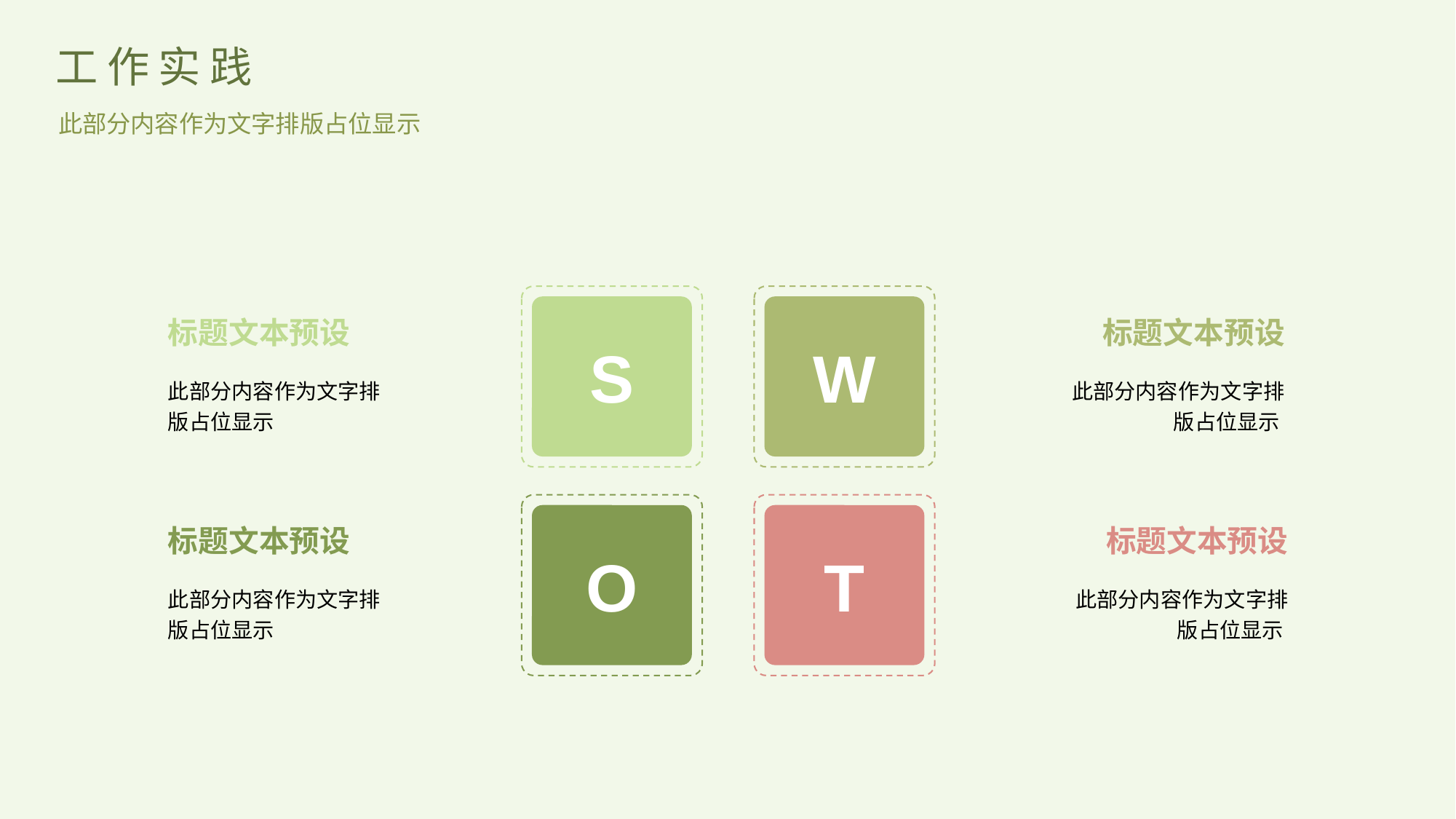

工作实践
此部分内容作为文字排版占位显示

S
W

O
T
标题文本预设
此部分内容作为文字排版占位显示
标题文本预设
此部分内容作为文字排版占位显示
标题文本预设
此部分内容作为文字排版占位显示
标题文本预设
此部分内容作为文字排版占位显示